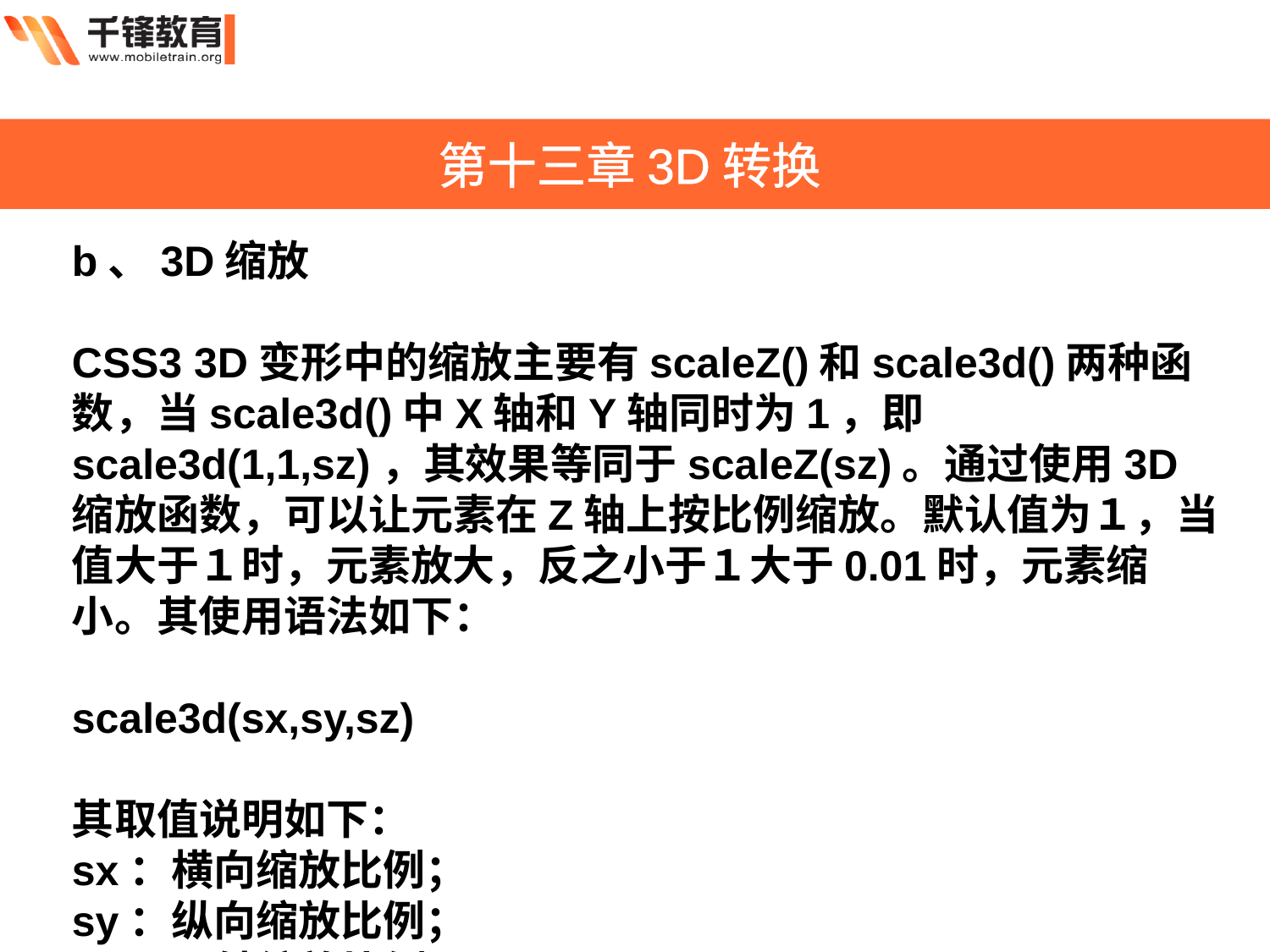

第十三章3D转换
b、3D缩放

CSS3 3D变形中的缩放主要有scaleZ()和scale3d()两种函数，当scale3d()中X轴和Y轴同时为1，即scale3d(1,1,sz)，其效果等同于scaleZ(sz)。通过使用3D缩放函数，可以让元素在Z轴上按比例缩放。默认值为１，当值大于１时，元素放大，反之小于１大于0.01时，元素缩小。其使用语法如下：

scale3d(sx,sy,sz)

其取值说明如下：
sx：横向缩放比例；
sy：纵向缩放比例；
sz：Z轴缩放比例；